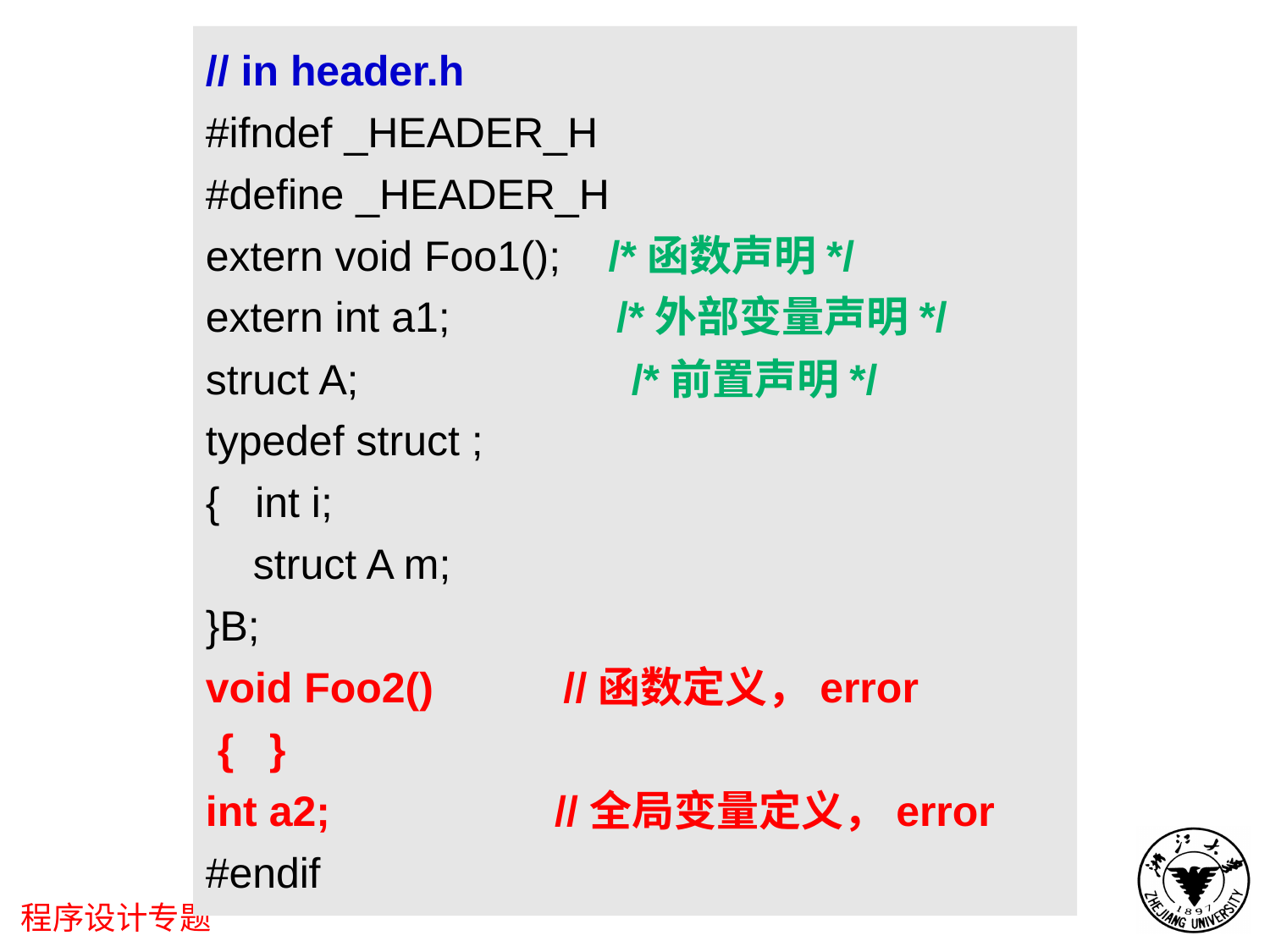

// in header.h
#ifndef _HEADER_H
#define _HEADER_H
extern void Foo1();    /*函数声明*/
extern int a1;              /*外部变量声明*/
struct A;                       /*前置声明*/
typedef struct ;
{   int i;
    struct A m;
}B;
void Foo2()           //函数定义，error
 {   }
int a2;                   //全局变量定义，error
#endif